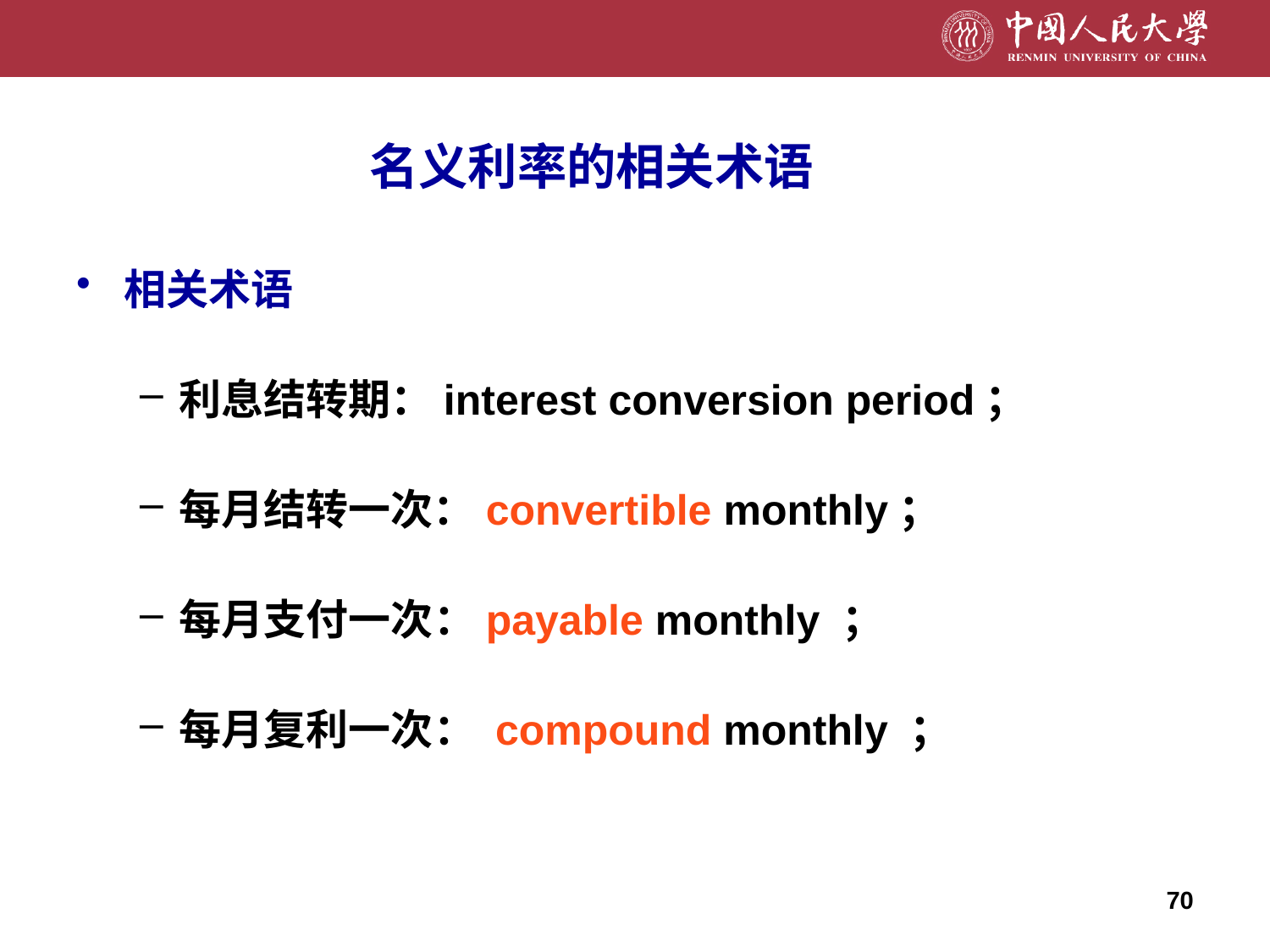

# 名义利率的相关术语
相关术语
利息结转期：interest conversion period；
每月结转一次：convertible monthly；
每月支付一次：payable monthly ；
每月复利一次： compound monthly ；
70